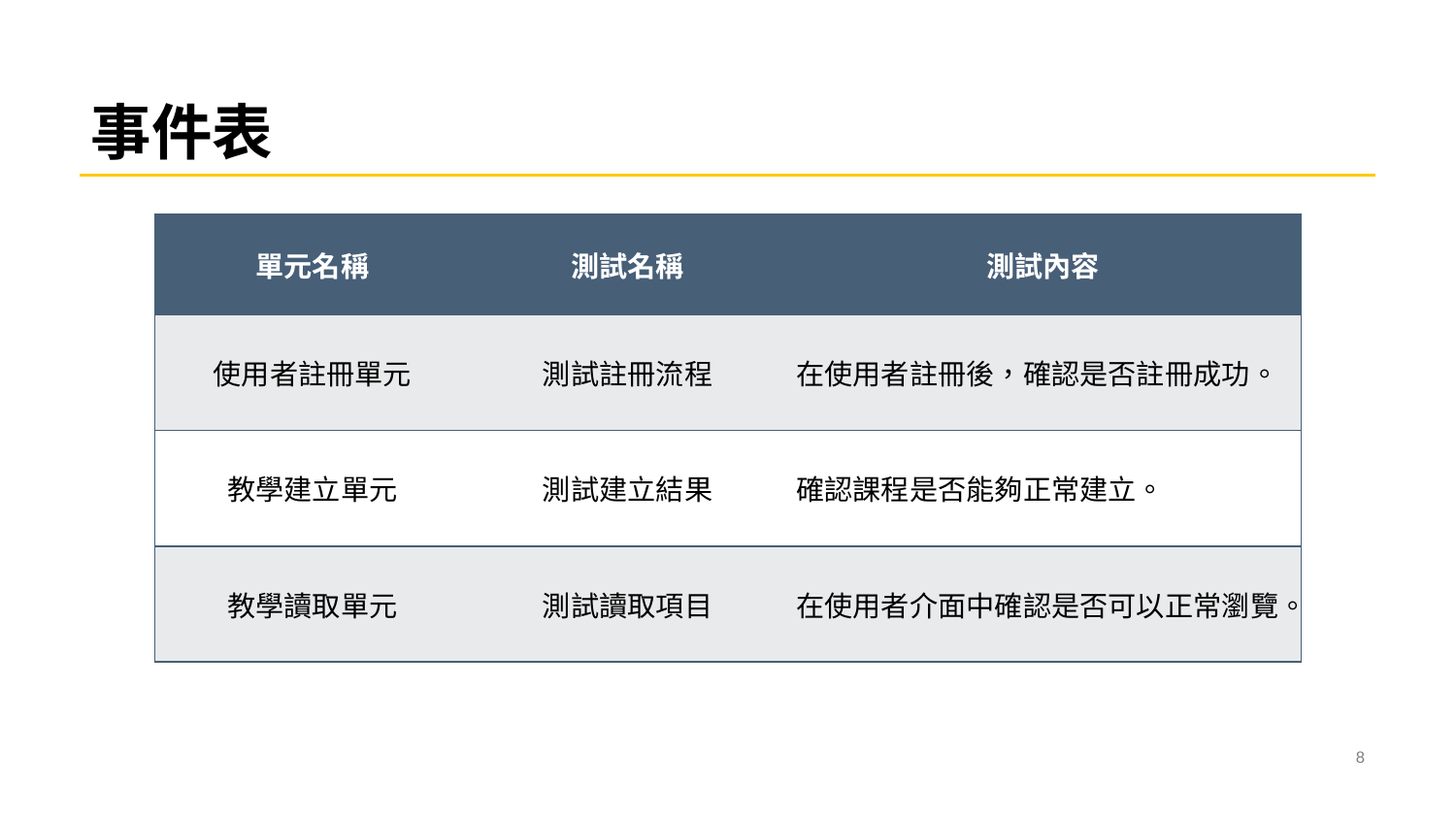

# 事件表
| 單元名稱 | 測試名稱 | 測試內容 |
| --- | --- | --- |
| 使用者註冊單元 | 測試註冊流程 | 在使用者註冊後，確認是否註冊成功。 |
| 教學建立單元 | 測試建立結果 | 確認課程是否能夠正常建立。 |
| 教學讀取單元 | 測試讀取項目 | 在使用者介面中確認是否可以正常瀏覽。 |
8